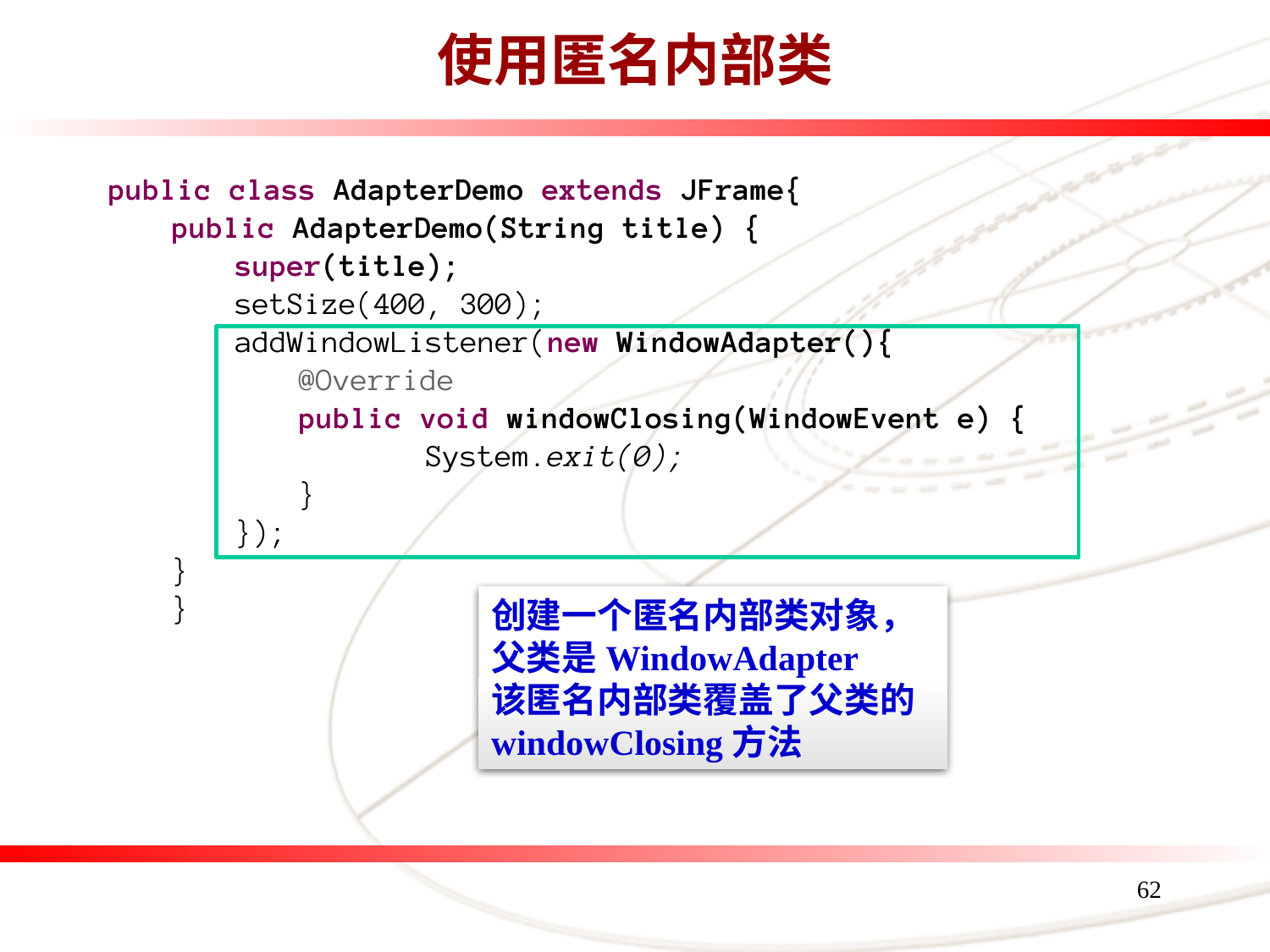

# 使用匿名内部类
public class AdapterDemo extends JFrame{
public AdapterDemo(String title) {
super(title);
setSize(400, 300);
addWindowListener(new WindowAdapter(){
@Override
public void windowClosing(WindowEvent e) {
	System.exit(0);
}
});
}
}

创建一个匿名内部类对象，父类是WindowAdapter
该匿名内部类覆盖了父类的
windowClosing方法
62